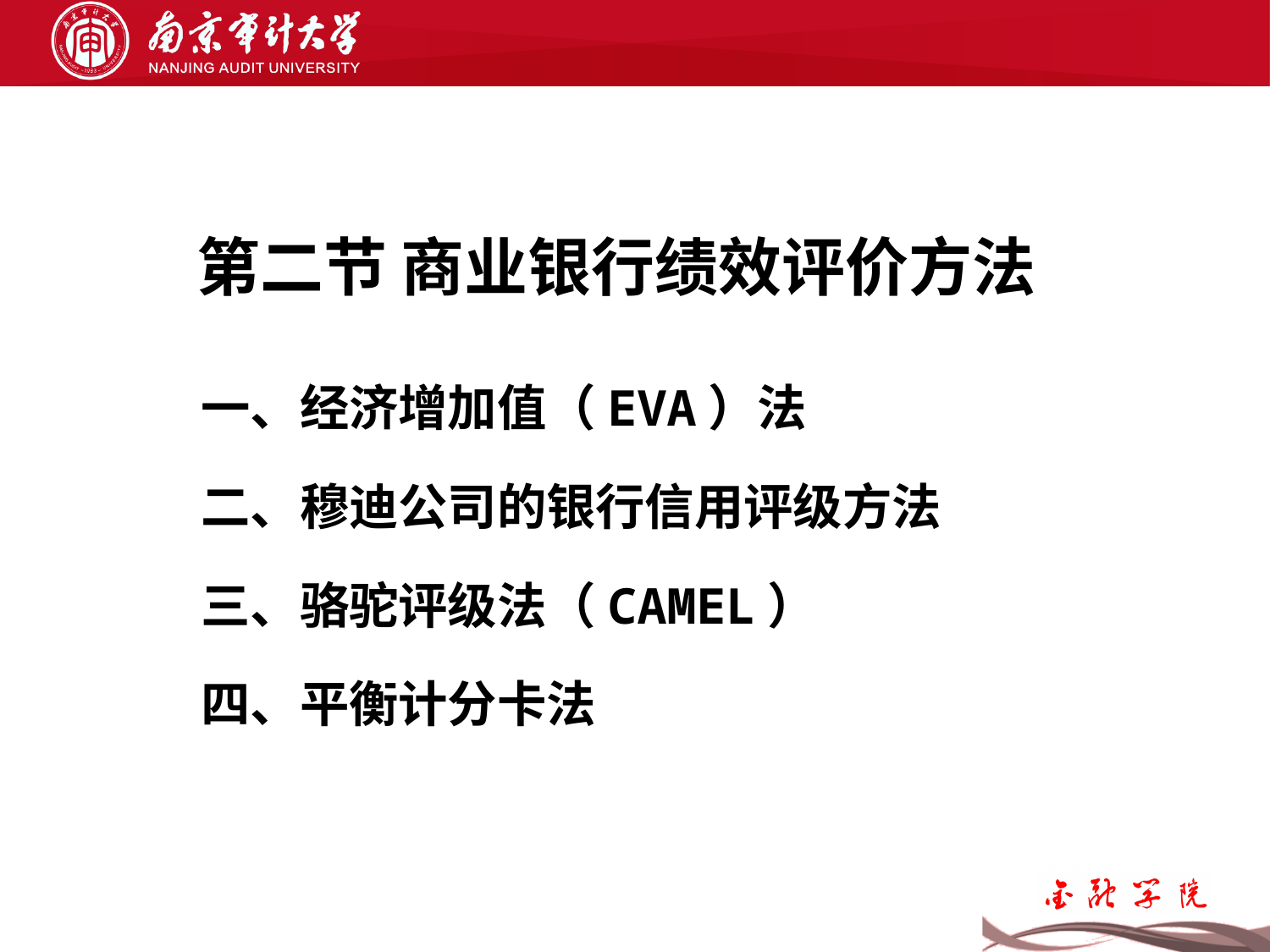

# 第二节 商业银行绩效评价方法
一、经济增加值（EVA）法
二、穆迪公司的银行信用评级方法
三、骆驼评级法（CAMEL）
四、平衡计分卡法